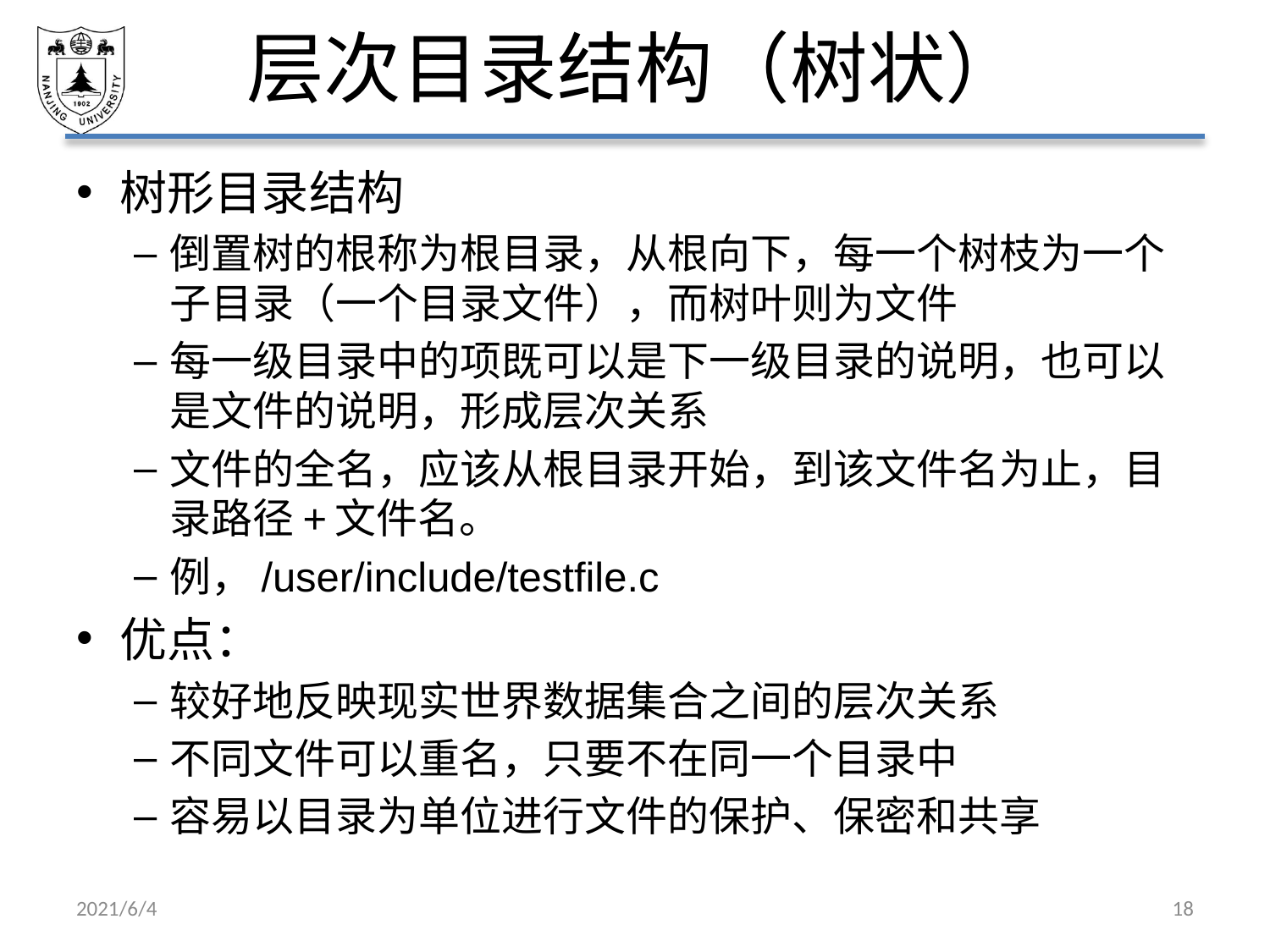

# 层次目录结构（树状）
树形目录结构
倒置树的根称为根目录，从根向下，每一个树枝为一个子目录（一个目录文件），而树叶则为文件
每一级目录中的项既可以是下一级目录的说明，也可以是文件的说明，形成层次关系
文件的全名，应该从根目录开始，到该文件名为止，目录路径+文件名。
例，/user/include/testfile.c
优点：
较好地反映现实世界数据集合之间的层次关系
不同文件可以重名，只要不在同一个目录中
容易以目录为单位进行文件的保护、保密和共享
2021/6/4
18